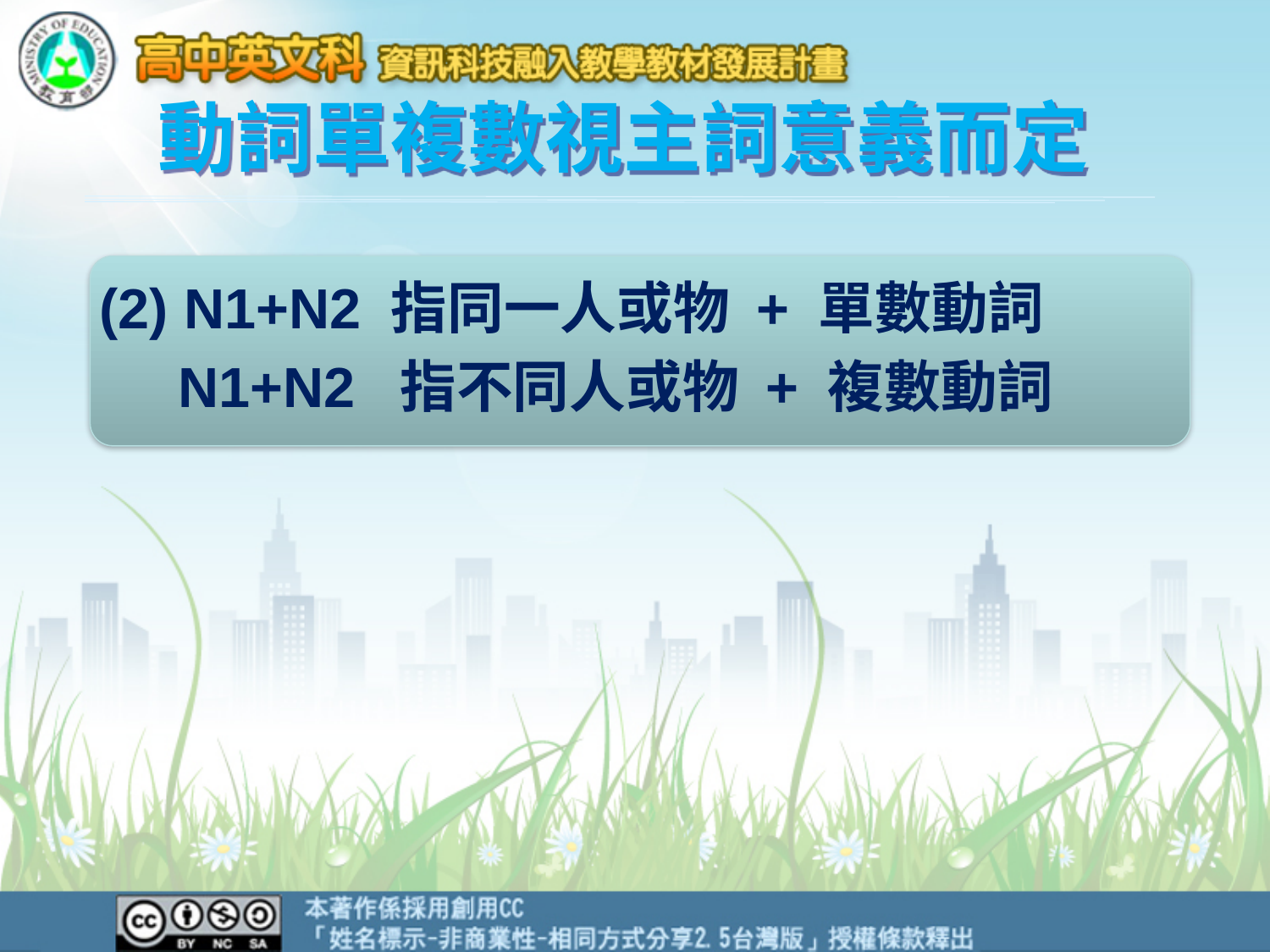

動詞單複數視主詞意義而定

(2) N1+N2 指同一人或物 + 單數動詞
     N1+N2  指不同人或物 + 複數動詞